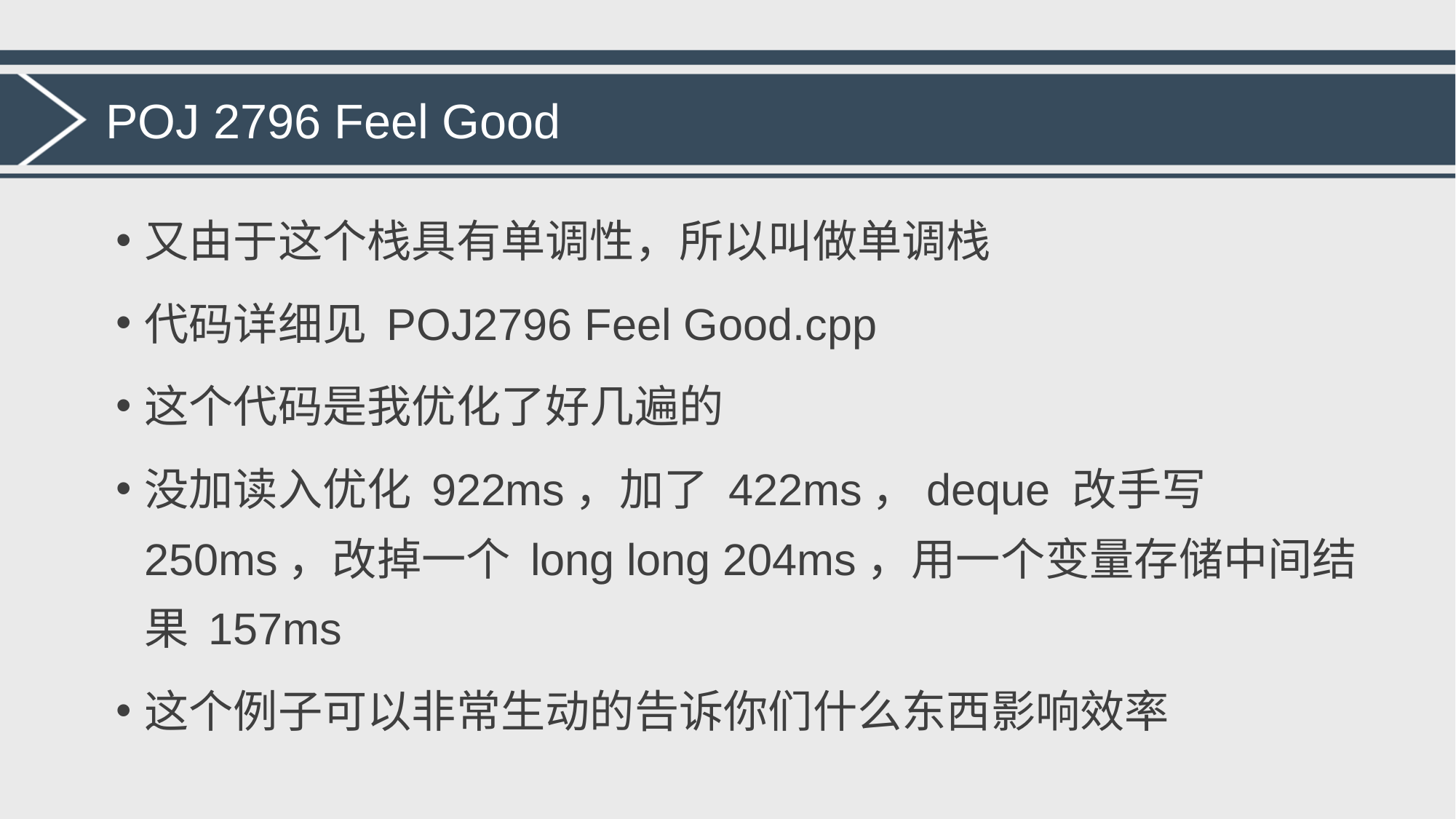

# POJ 2796 Feel Good
又由于这个栈具有单调性，所以叫做单调栈
代码详细见 POJ2796 Feel Good.cpp
这个代码是我优化了好几遍的
没加读入优化 922ms，加了 422ms，deque 改手写 250ms，改掉一个 long long 204ms，用一个变量存储中间结果 157ms
这个例子可以非常生动的告诉你们什么东西影响效率